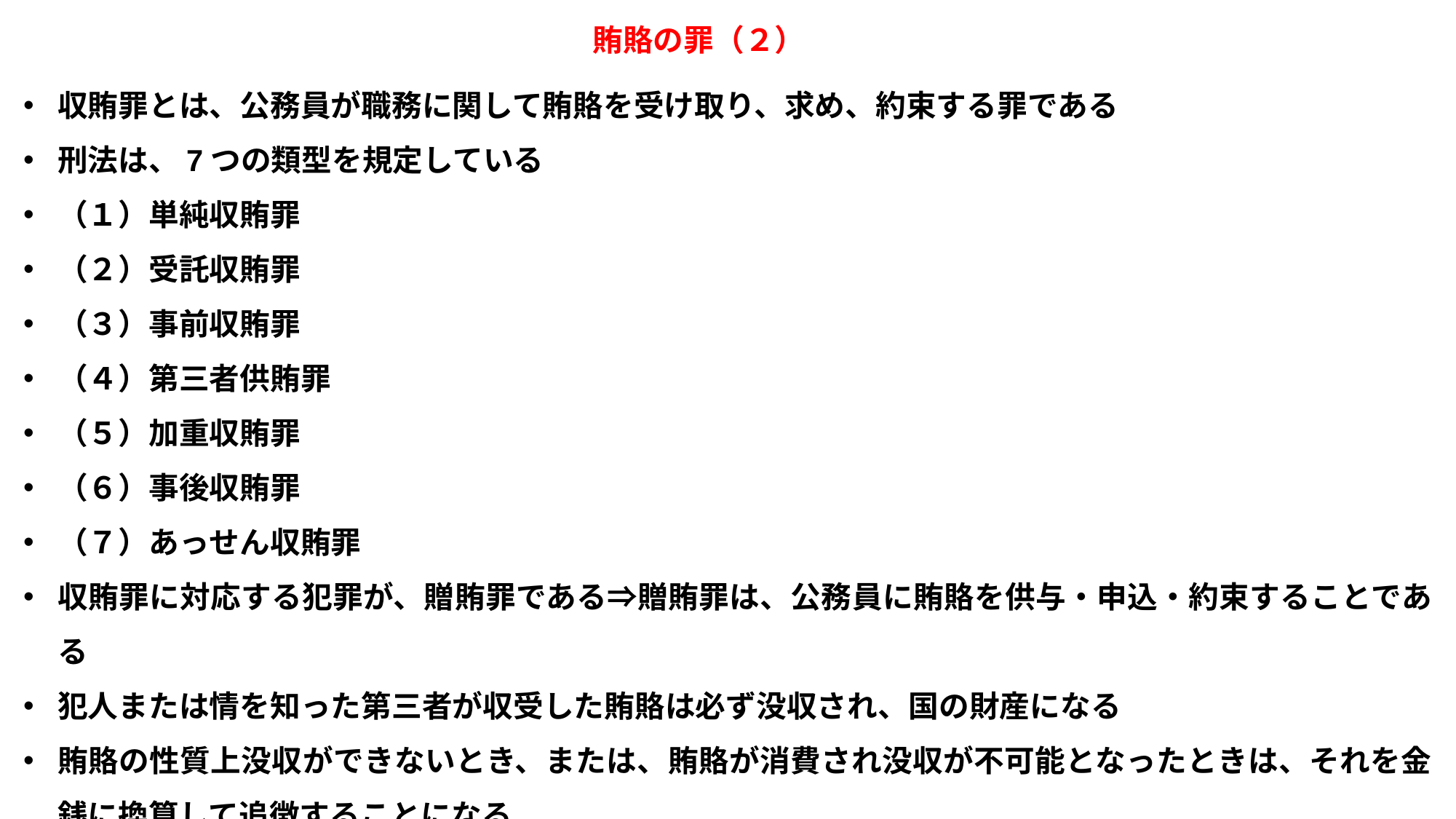

賄賂の罪（２）
収賄罪とは、公務員が職務に関して賄賂を受け取り、求め、約束する罪である
刑法は、7つの類型を規定している
（１）単純収賄罪
（２）受託収賄罪
（３）事前収賄罪
（４）第三者供賄罪
（５）加重収賄罪
（６）事後収賄罪
（７）あっせん収賄罪
収賄罪に対応する犯罪が、贈賄罪である⇒贈賄罪は、公務員に賄賂を供与・申込・約束することである
犯人または情を知った第三者が収受した賄賂は必ず没収され、国の財産になる
賄賂の性質上没収ができないとき、または、賄賂が消費され没収が不可能となったときは、それを金銭に換算して追徴することになる